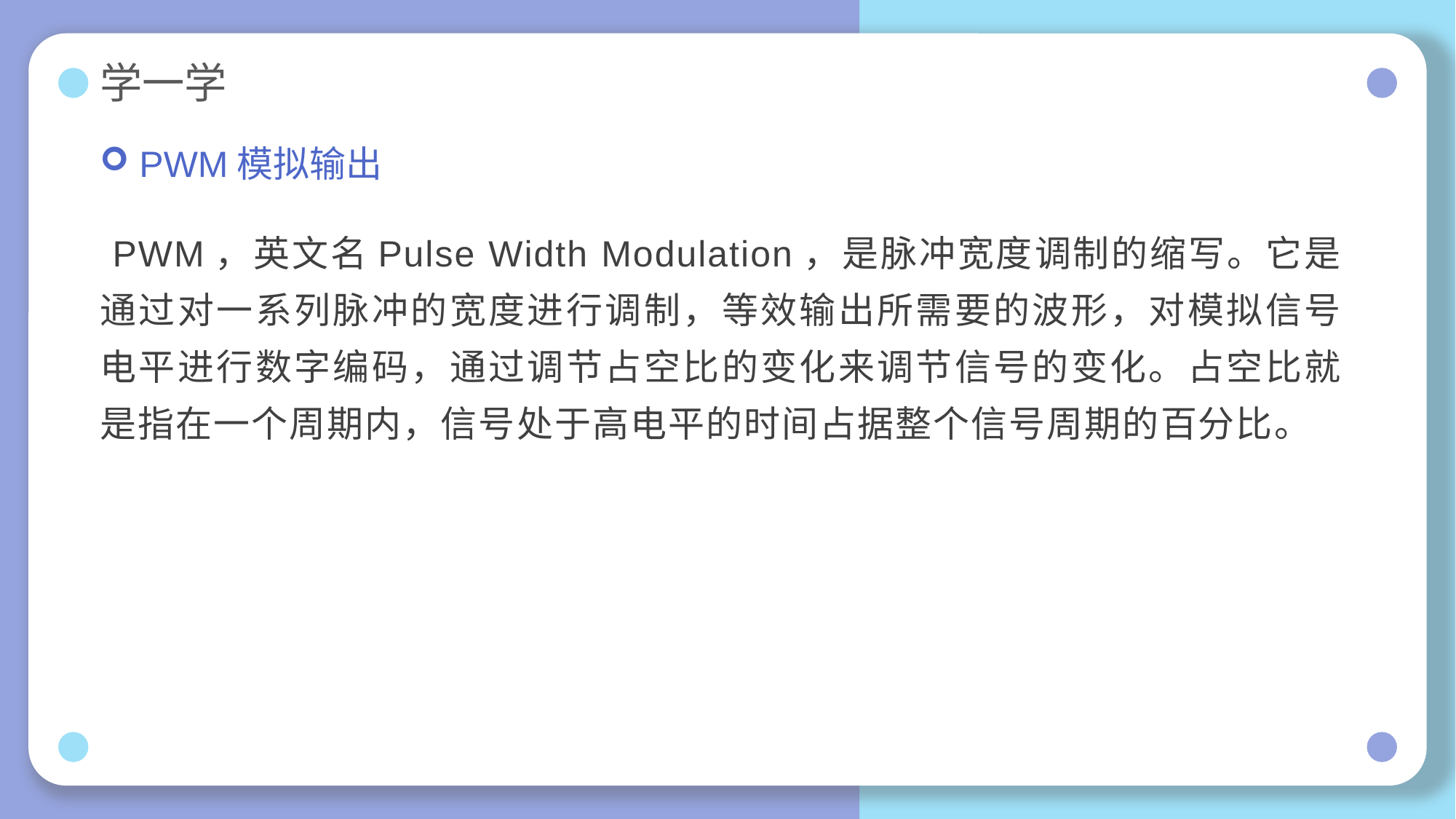

# 学一学
 PWM模拟输出
 PWM，英文名Pulse Width Modulation，是脉冲宽度调制的缩写。它是通过对一系列脉冲的宽度进行调制，等效输出所需要的波形，对模拟信号电平进行数字编码，通过调节占空比的变化来调节信号的变化。占空比就是指在一个周期内，信号处于高电平的时间占据整个信号周期的百分比。